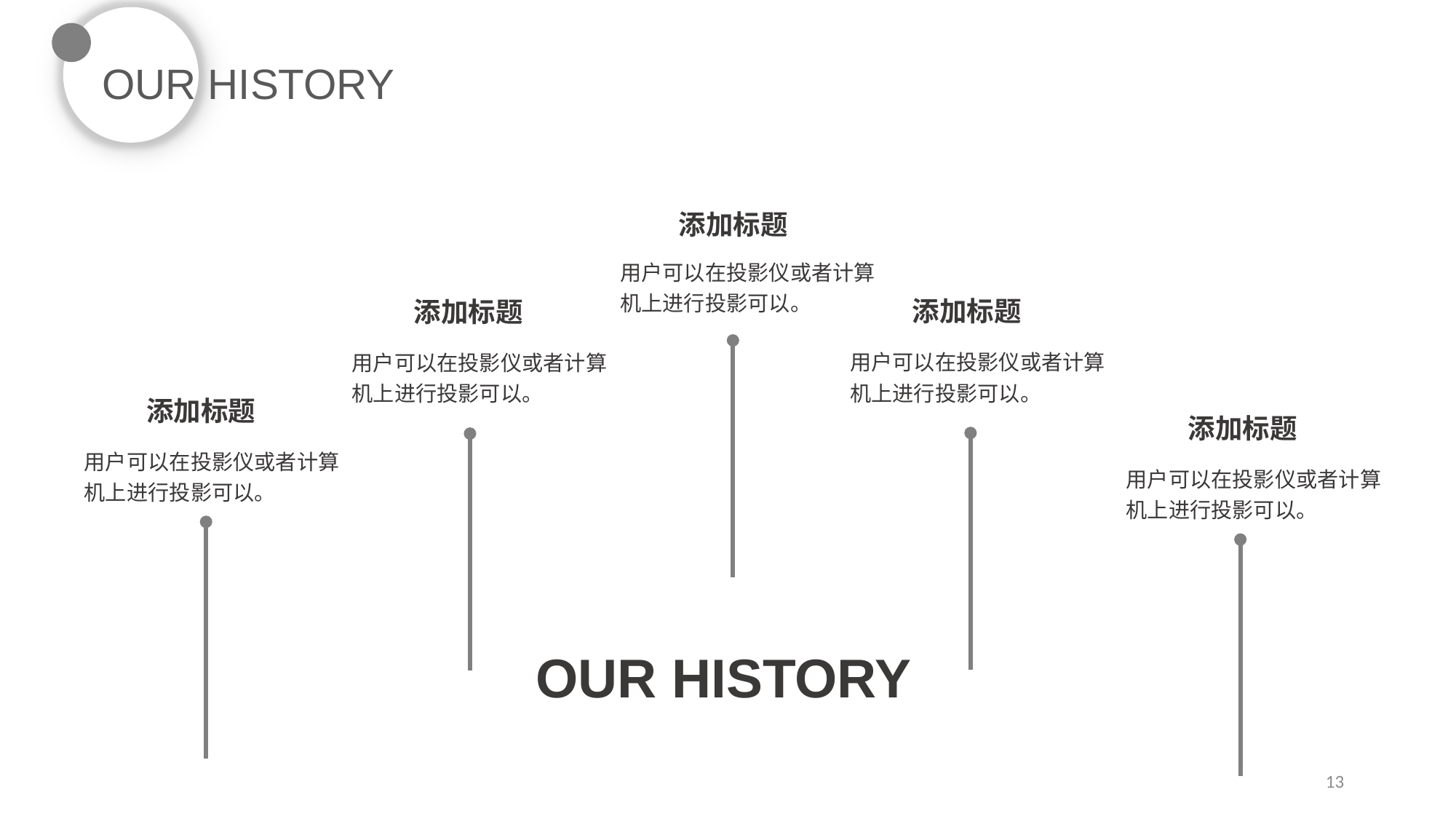

OUR HISTORY
添加标题
用户可以在投影仪或者计算机上进行投影可以。
添加标题
添加标题
用户可以在投影仪或者计算机上进行投影可以。
用户可以在投影仪或者计算机上进行投影可以。
添加标题
添加标题
用户可以在投影仪或者计算机上进行投影可以。
用户可以在投影仪或者计算机上进行投影可以。
OUR HISTORY
13